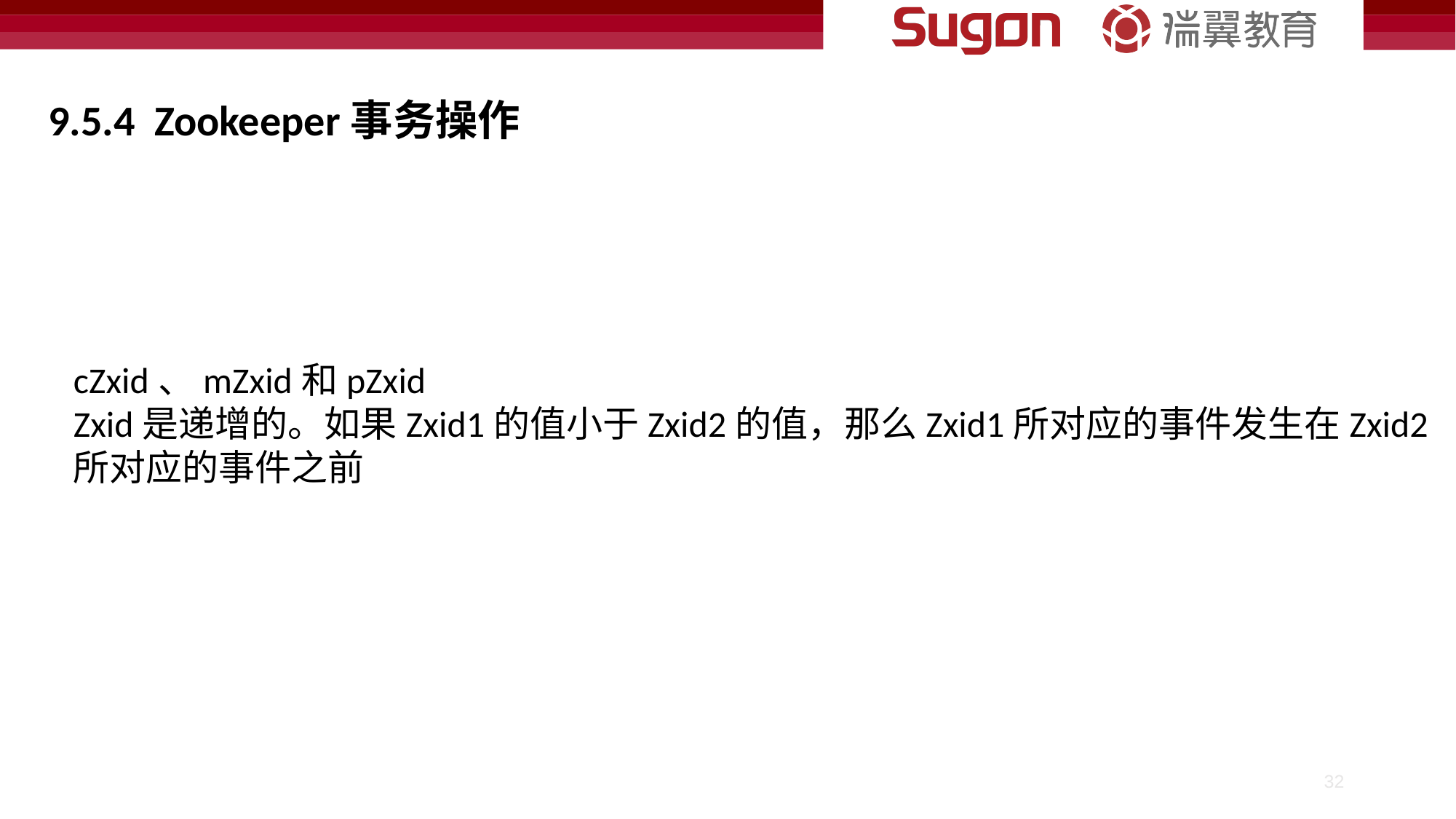

9.5.4  Zookeeper事务操作
cZxid、mZxid和pZxid
Zxid是递增的。如果Zxid1的值小于Zxid2的值，那么Zxid1所对应的事件发生在Zxid2所对应的事件之前
32